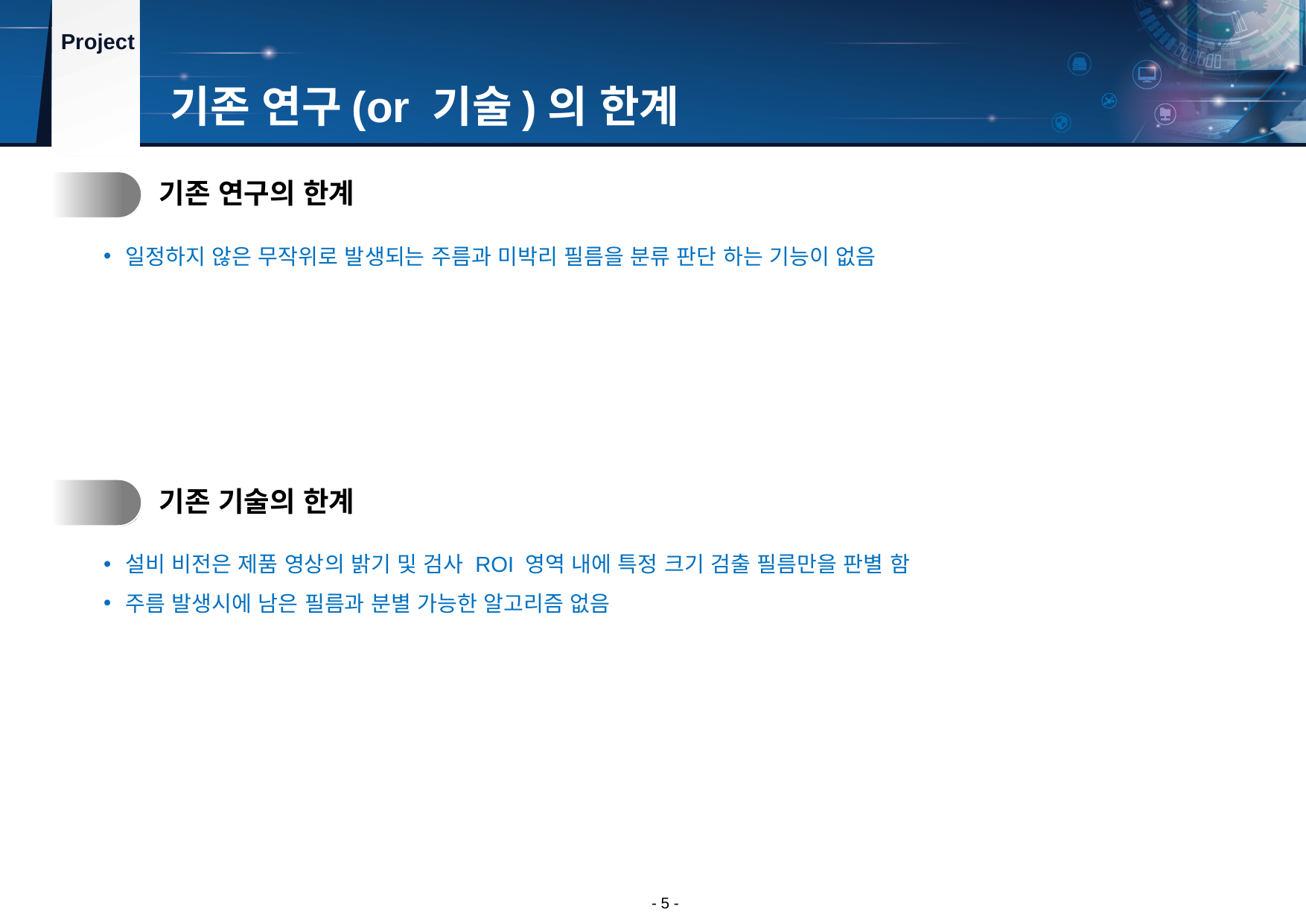

기존 연구(or 기술)의 한계

1.
기존 연구의 한계
일정하지 않은 무작위로 발생되는 주름과 미박리 필름을 분류 판단 하는 기능이 없음

2.
기존 기술의 한계
설비 비전은 제품 영상의 밝기 및 검사 ROI 영역 내에 특정 크기 검출 필름만을 판별 함
주름 발생시에 남은 필름과 분별 가능한 알고리즘 없음
- 5 -